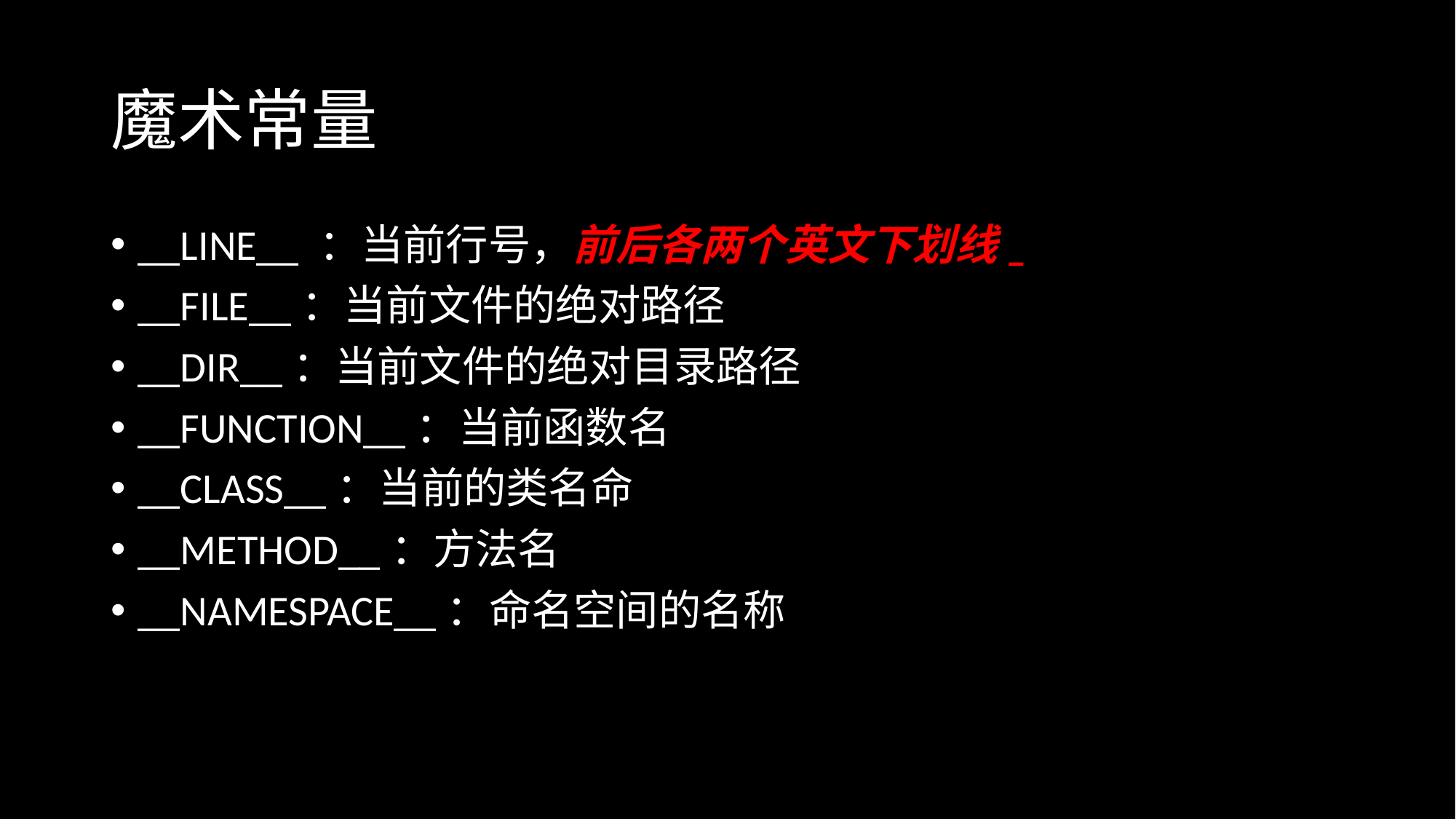

# 魔术常量
__LINE__ ：当前行号，前后各两个英文下划线_
__FILE__：当前文件的绝对路径
__DIR__：当前文件的绝对目录路径
__FUNCTION__：当前函数名
__CLASS__：当前的类名命
__METHOD__：方法名
__NAMESPACE__：命名空间的名称